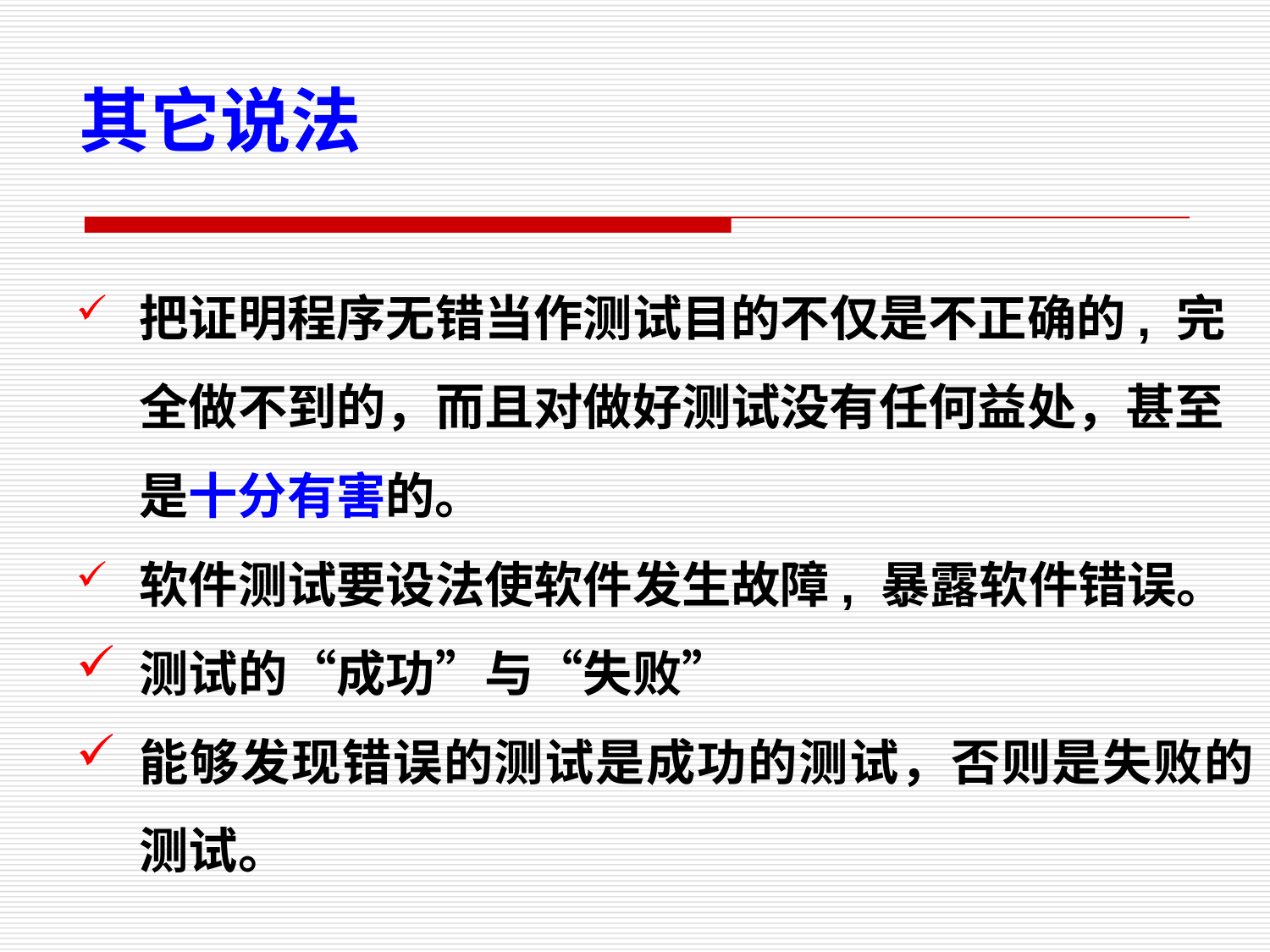

其它说法
把证明程序无错当作测试目的不仅是不正确的, 完全做不到的，而且对做好测试没有任何益处，甚至是十分有害的。
软件测试要设法使软件发生故障, 暴露软件错误。
测试的“成功”与“失败”
能够发现错误的测试是成功的测试，否则是失败的测试。